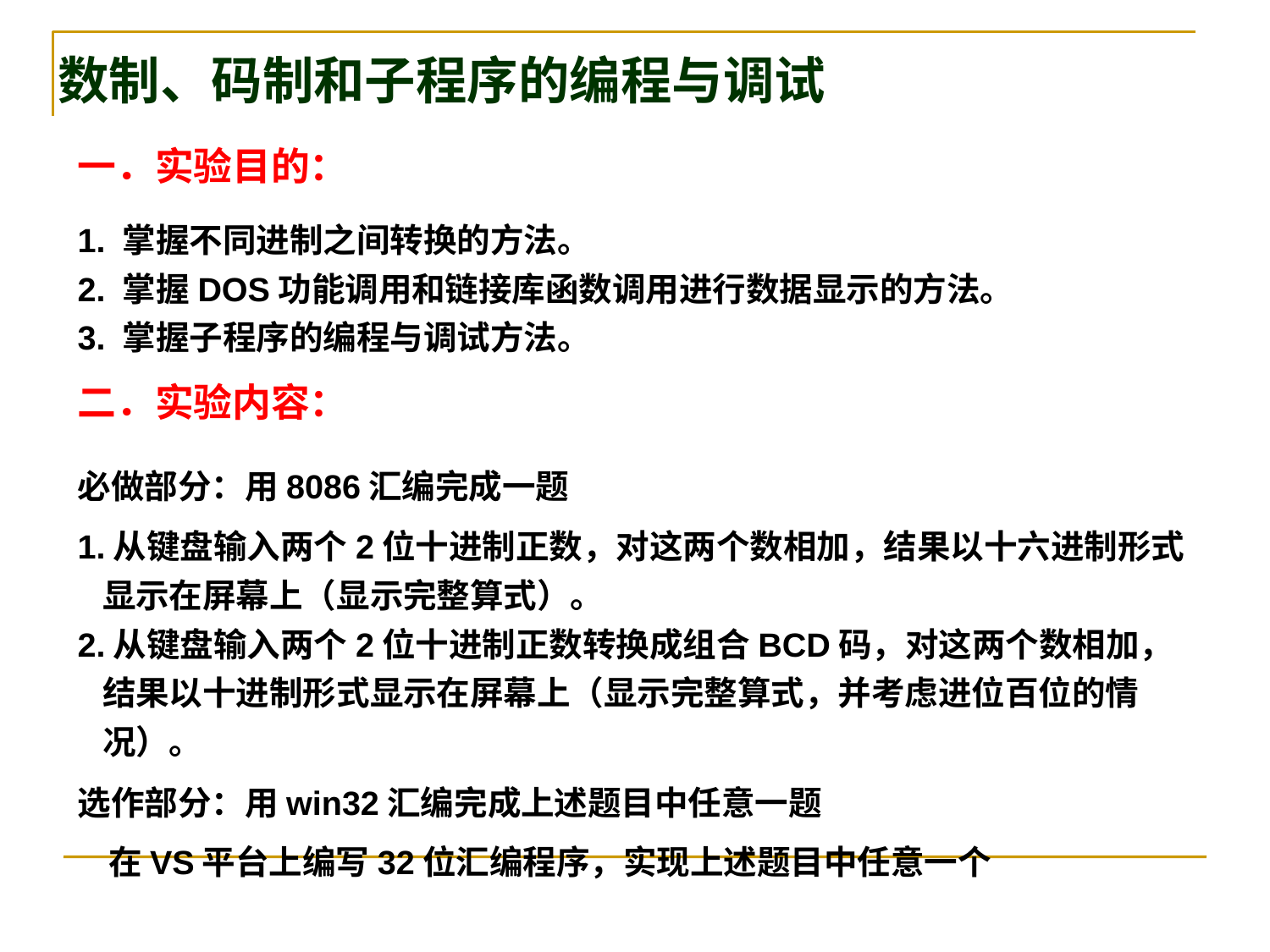

# 数制、码制和子程序的编程与调试
一．实验目的：
1. 掌握不同进制之间转换的方法。
2. 掌握DOS功能调用和链接库函数调用进行数据显示的方法。
3. 掌握子程序的编程与调试方法。
二．实验内容：
必做部分：用8086汇编完成一题
1.从键盘输入两个2位十进制正数，对这两个数相加，结果以十六进制形式显示在屏幕上（显示完整算式）。
2.从键盘输入两个2位十进制正数转换成组合BCD码，对这两个数相加，结果以十进制形式显示在屏幕上（显示完整算式，并考虑进位百位的情况）。
选作部分：用win32汇编完成上述题目中任意一题
   在VS平台上编写32位汇编程序，实现上述题目中任意一个